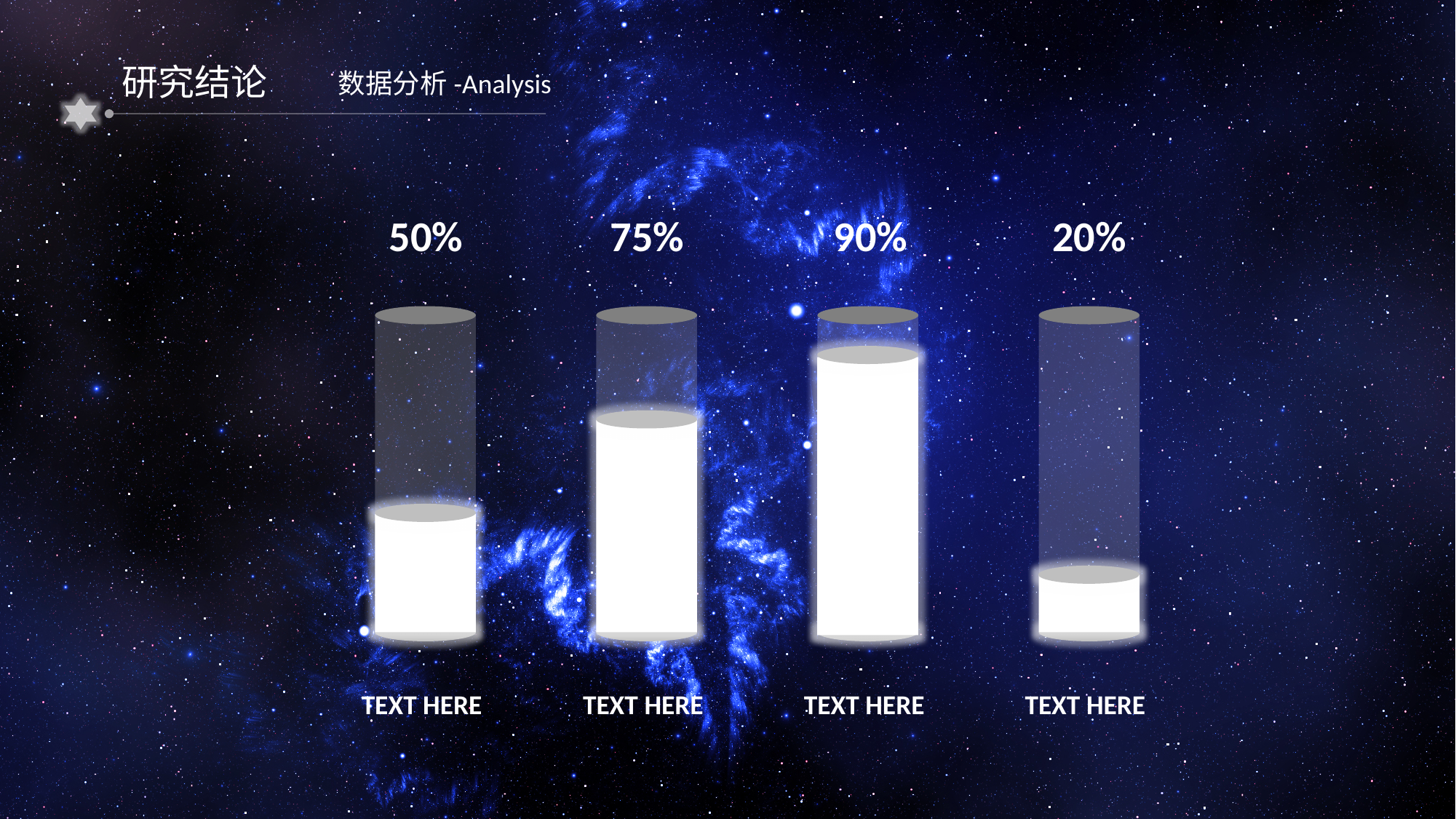

研究结论
数据分析-Analysis
50%
75%
90%
20%

TEXT HERE
TEXT HERE
TEXT HERE
TEXT HERE